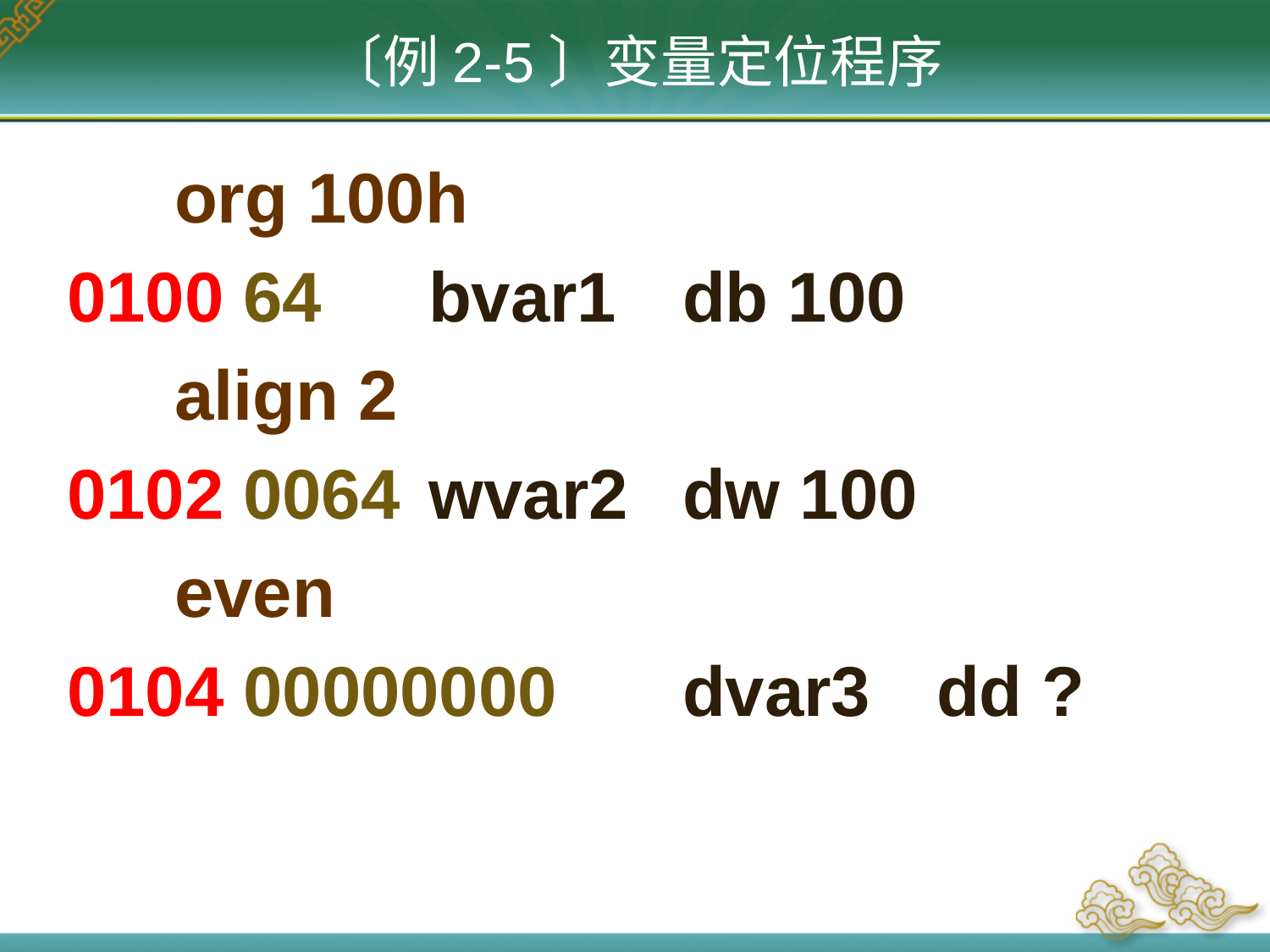

# 〔例2-5〕变量定位程序
	org 100h
 0100 64	bvar1	db 100
	align 2
 0102 0064	wvar2	dw 100
	even
 0104 00000000	dvar3	dd ?